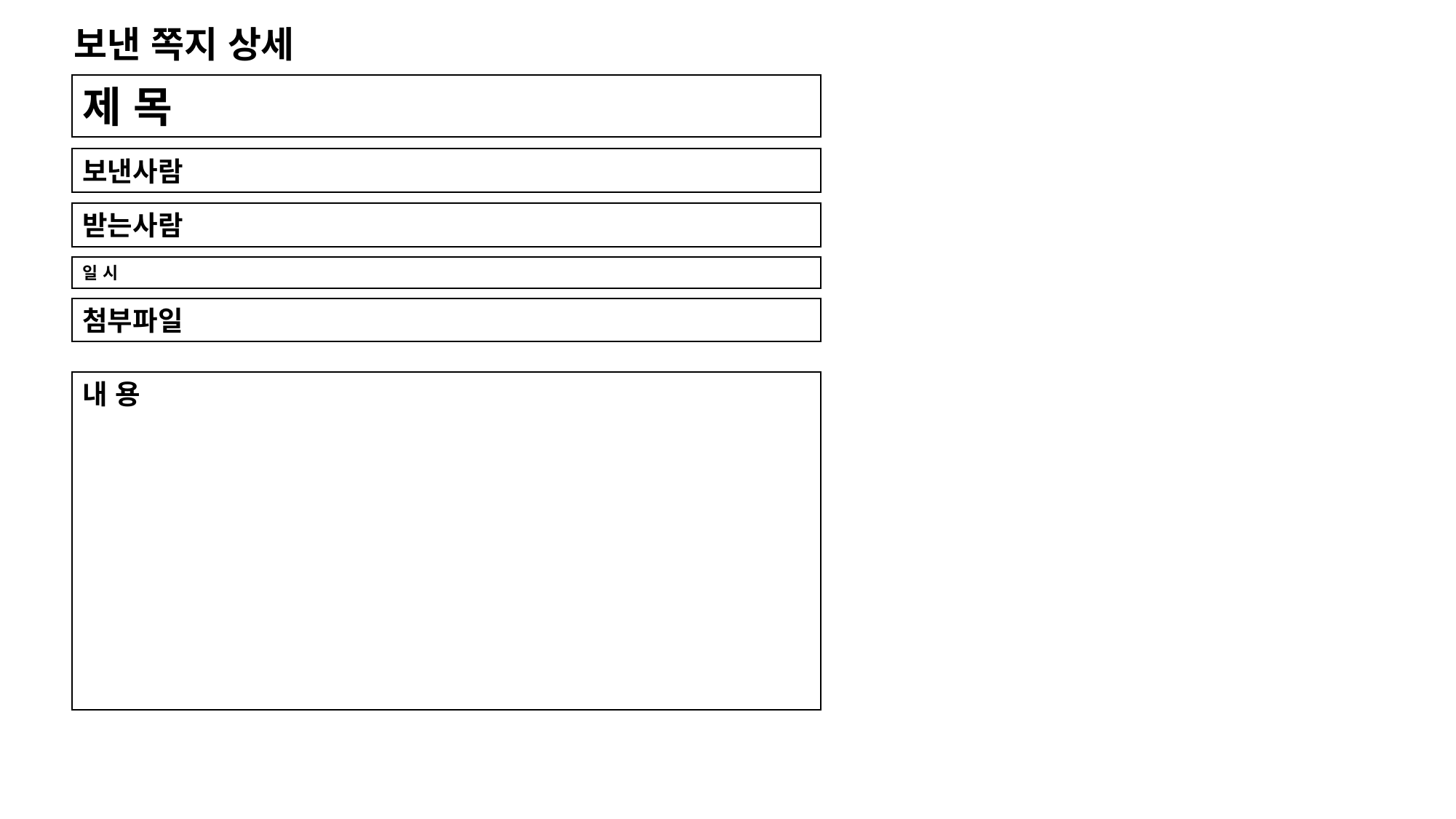

보낸 쪽지 상세
제 목
보낸사람
받는사람
일 시
첨부파일
내 용